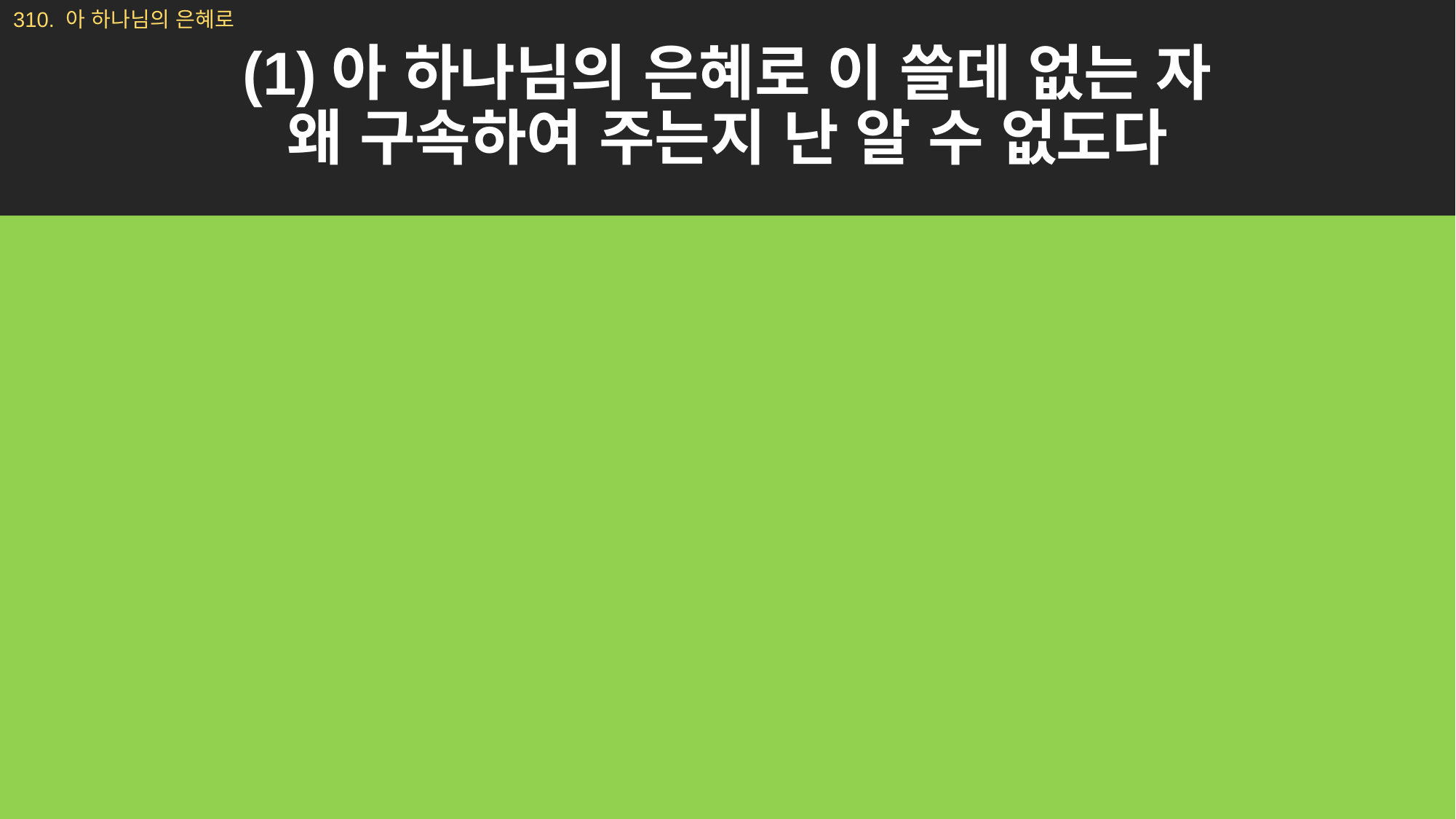

# (1)아 하나님의 은혜로 이 쓸데 없는 자 왜 구속하여 주는지 난 알 수 없도다
310. 아 하나님의 은혜로